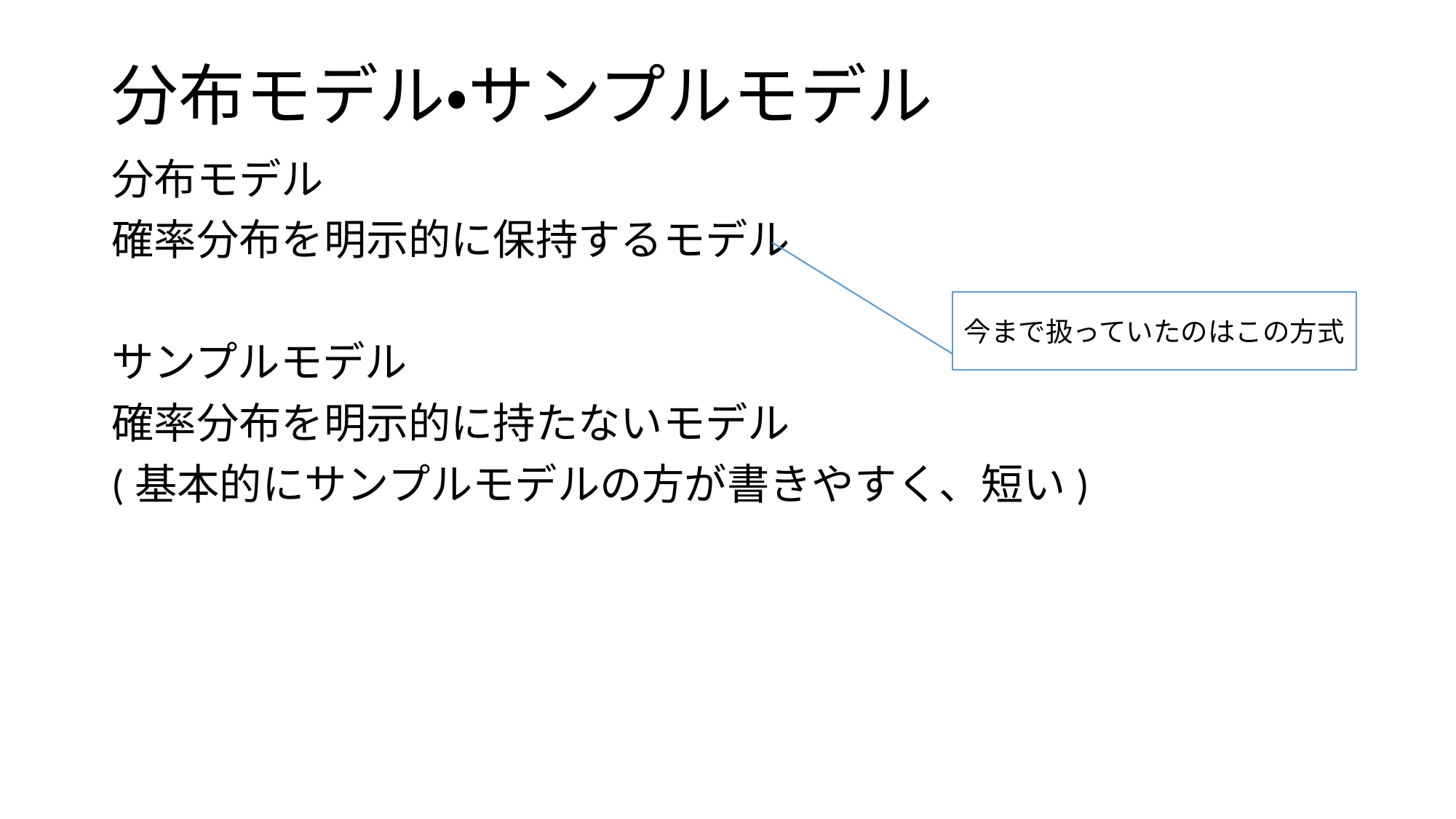

# 分布モデル・サンプルモデル
分布モデル
確率分布を明示的に保持するモデル

サンプルモデル
確率分布を明示的に持たないモデル
(基本的にサンプルモデルの方が書きやすく、短い)

今まで扱っていたのはこの方式